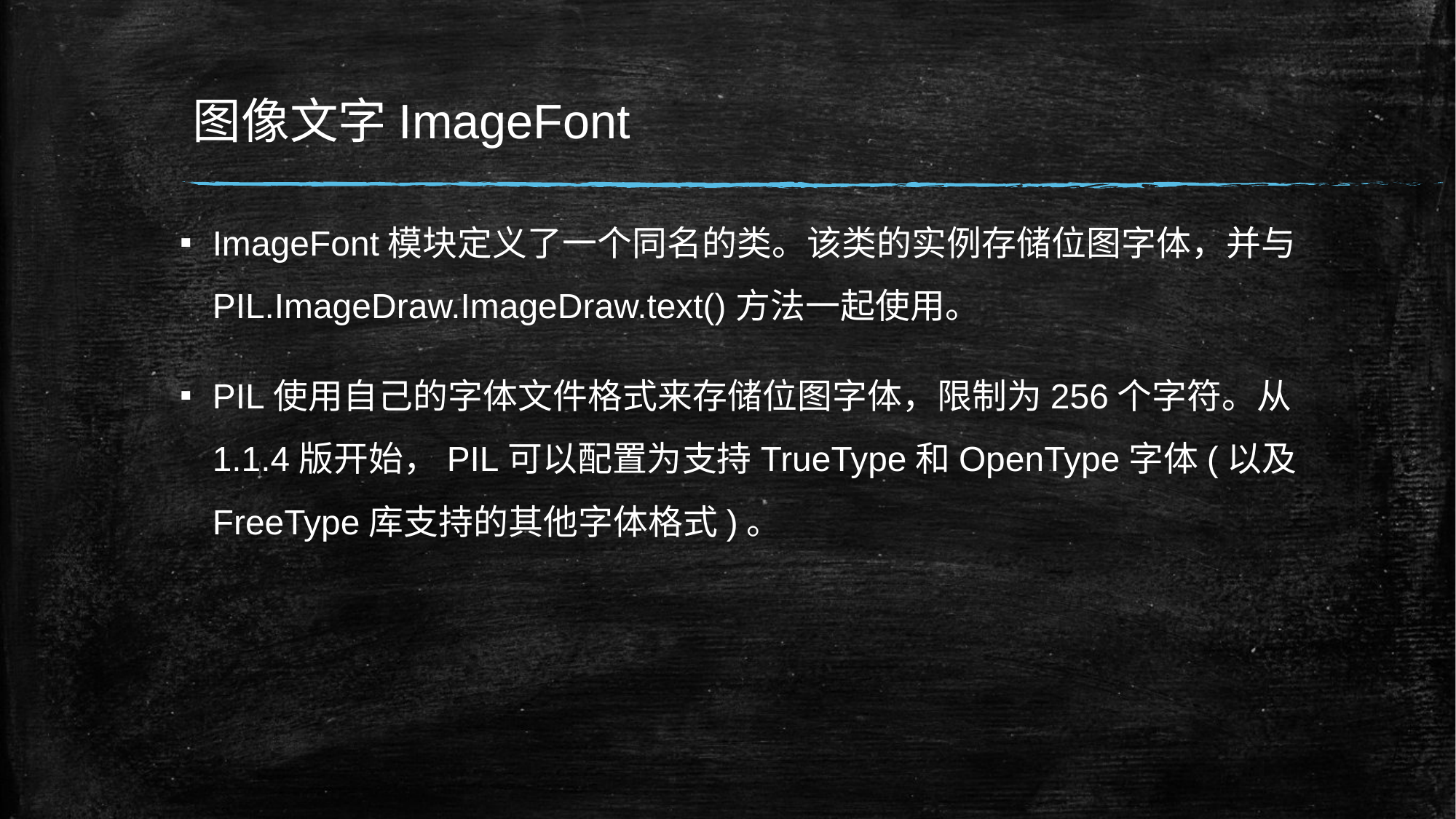

# 图像文字ImageFont
ImageFont模块定义了一个同名的类。该类的实例存储位图字体，并与PIL.ImageDraw.ImageDraw.text()方法一起使用。
PIL使用自己的字体文件格式来存储位图字体，限制为256个字符。从1.1.4版开始，PIL可以配置为支持TrueType和OpenType字体(以及FreeType库支持的其他字体格式)。